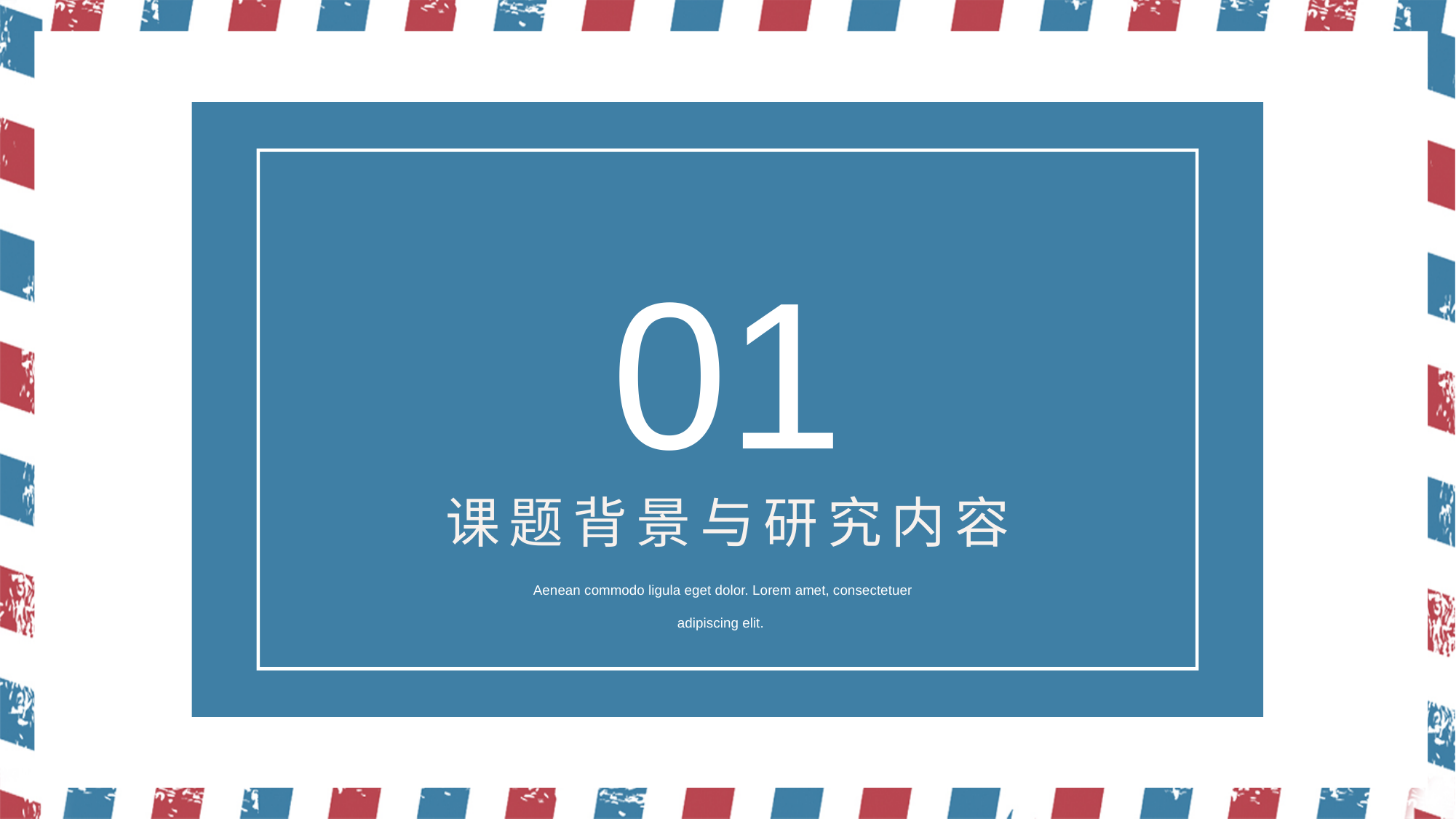

01
课题背景与研究内容
Aenean commodo ligula eget dolor. Lorem amet, consectetuer adipiscing elit.